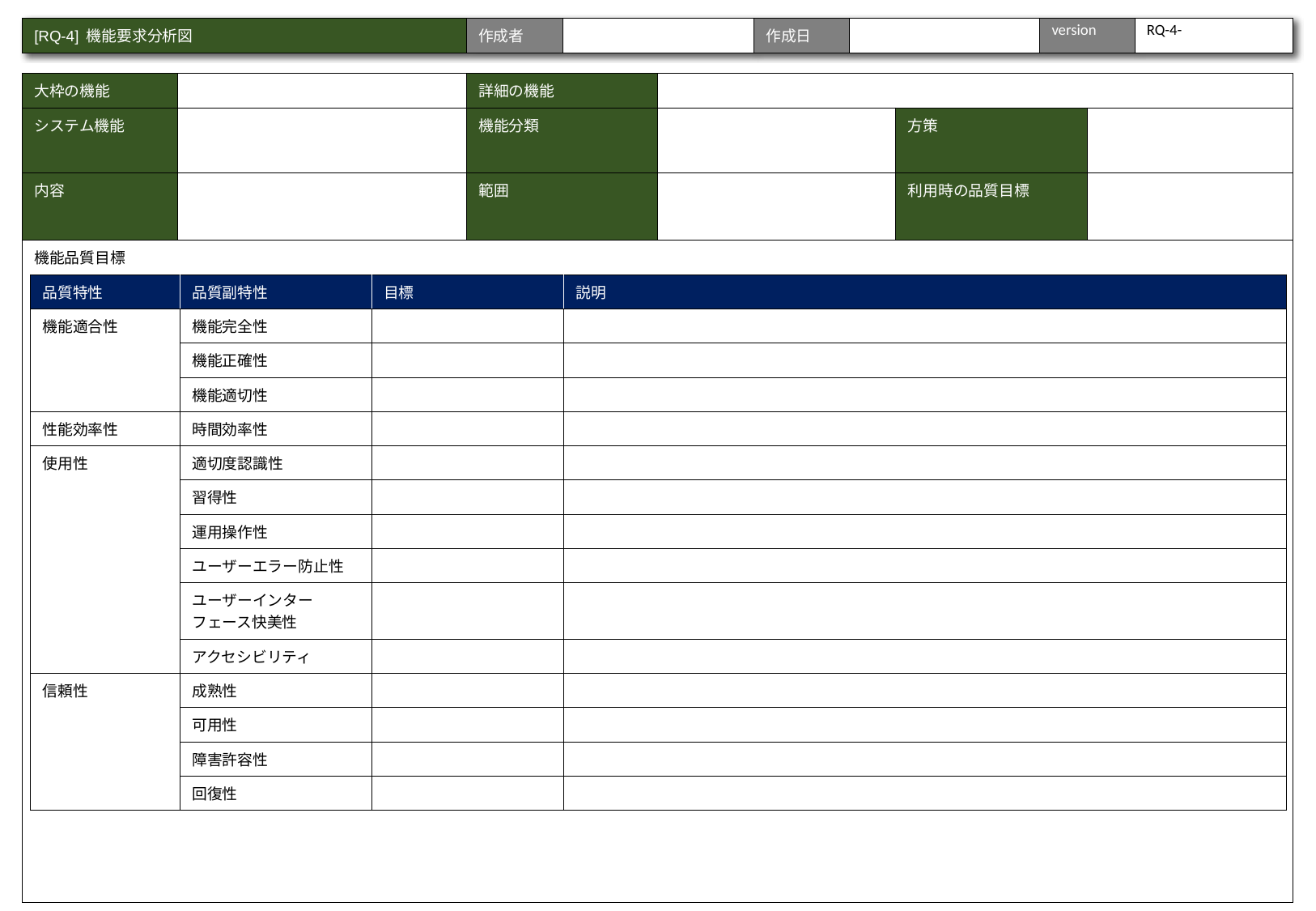

| 品質特性 | 品質副特性 | 目標 | 説明 |
| --- | --- | --- | --- |
| 機能適合性 | 機能完全性 |  |  |
|  | 機能正確性 |  |  |
|  | 機能適切性 |  |  |
| 性能効率性 | 時間効率性 |  |  |
| 使用性 | 適切度認識性 |  |  |
|  | 習得性 |  |  |
|  | 運用操作性 |  |  |
|  | ユーザーエラー防止性 |  |  |
|  | ユーザーインター フェース快美性 |  |  |
|  | アクセシビリティ |  |  |
| 信頼性 | 成熟性 |  |  |
|  | 可用性 |  |  |
|  | 障害許容性 |  |  |
|  | 回復性 |  |  |